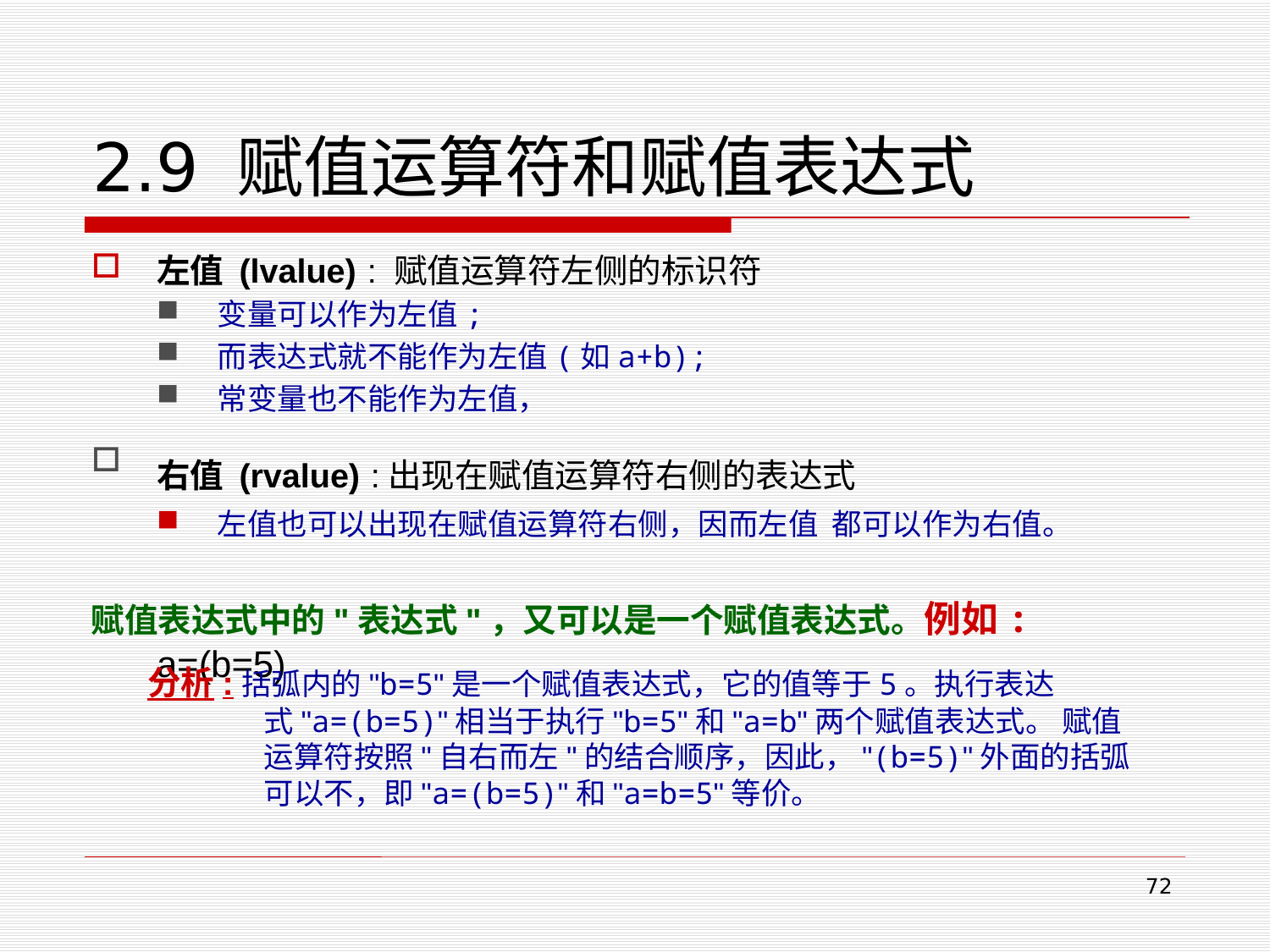

# 2.9 赋值运算符和赋值表达式
左值 (lvalue) : 赋值运算符左侧的标识符
变量可以作为左值;
而表达式就不能作为左值(如a+b);
常变量也不能作为左值，
右值 (rvalue) :出现在赋值运算符右侧的表达式
左值也可以出现在赋值运算符右侧，因而左值  都可以作为右值。

赋值表达式中的"表达式"，又可以是一个赋值表达式。例如: a=(b=5)
分析:括弧内的"b=5"是一个赋值表达式，它的值等于5。执行表达式"a=(b=5)"相当于执行"b=5"和"a=b"两个赋值表达式。 赋值运算符按照"自右而左"的结合顺序，因此，"(b=5)"外面的括弧可以不，即"a=(b=5)"和"a=b=5"等价。
72